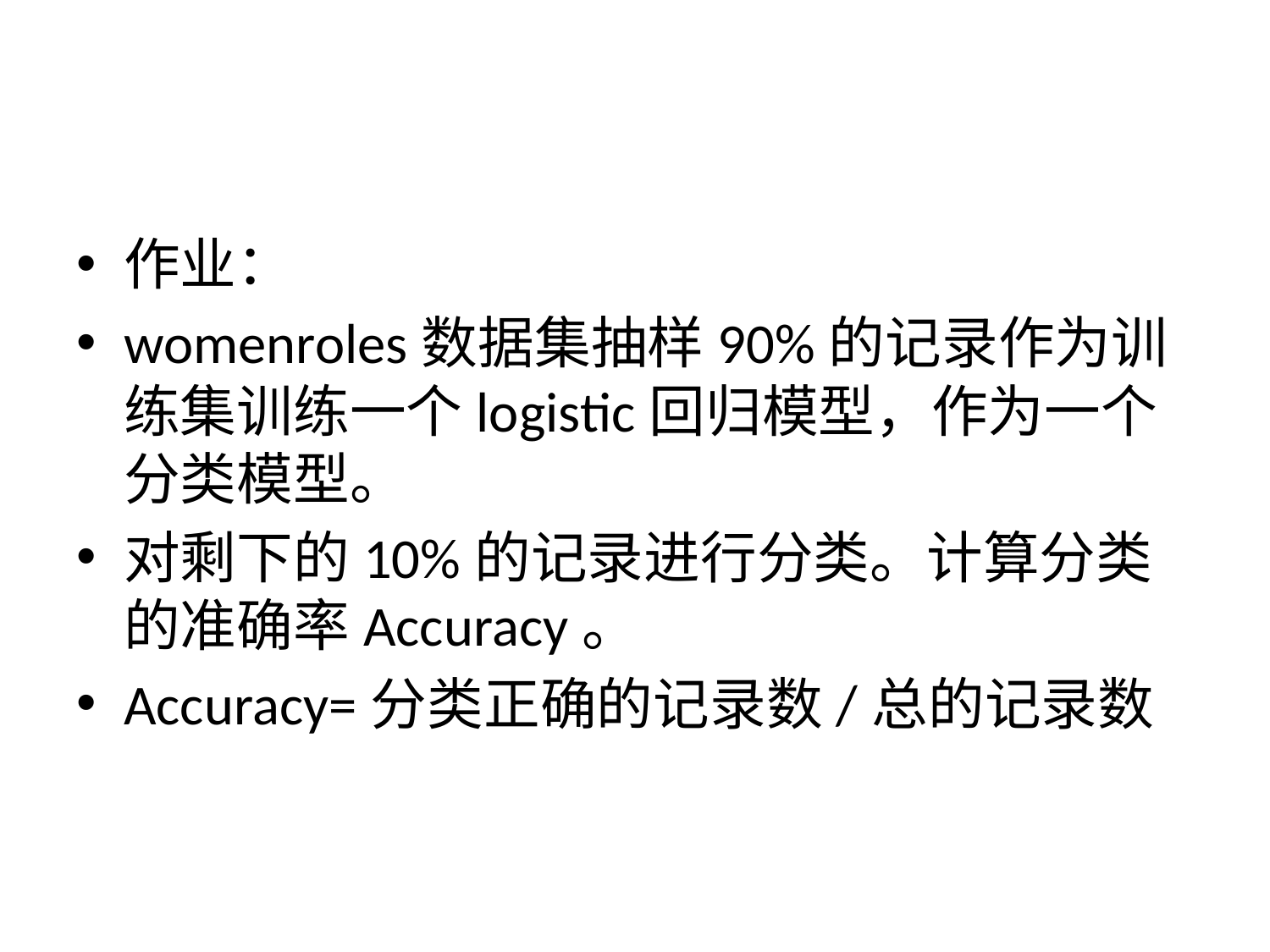

#
作业：
womenroles数据集抽样90%的记录作为训练集训练一个logistic回归模型，作为一个分类模型。
对剩下的10%的记录进行分类。计算分类的准确率Accuracy。
Accuracy=分类正确的记录数/总的记录数